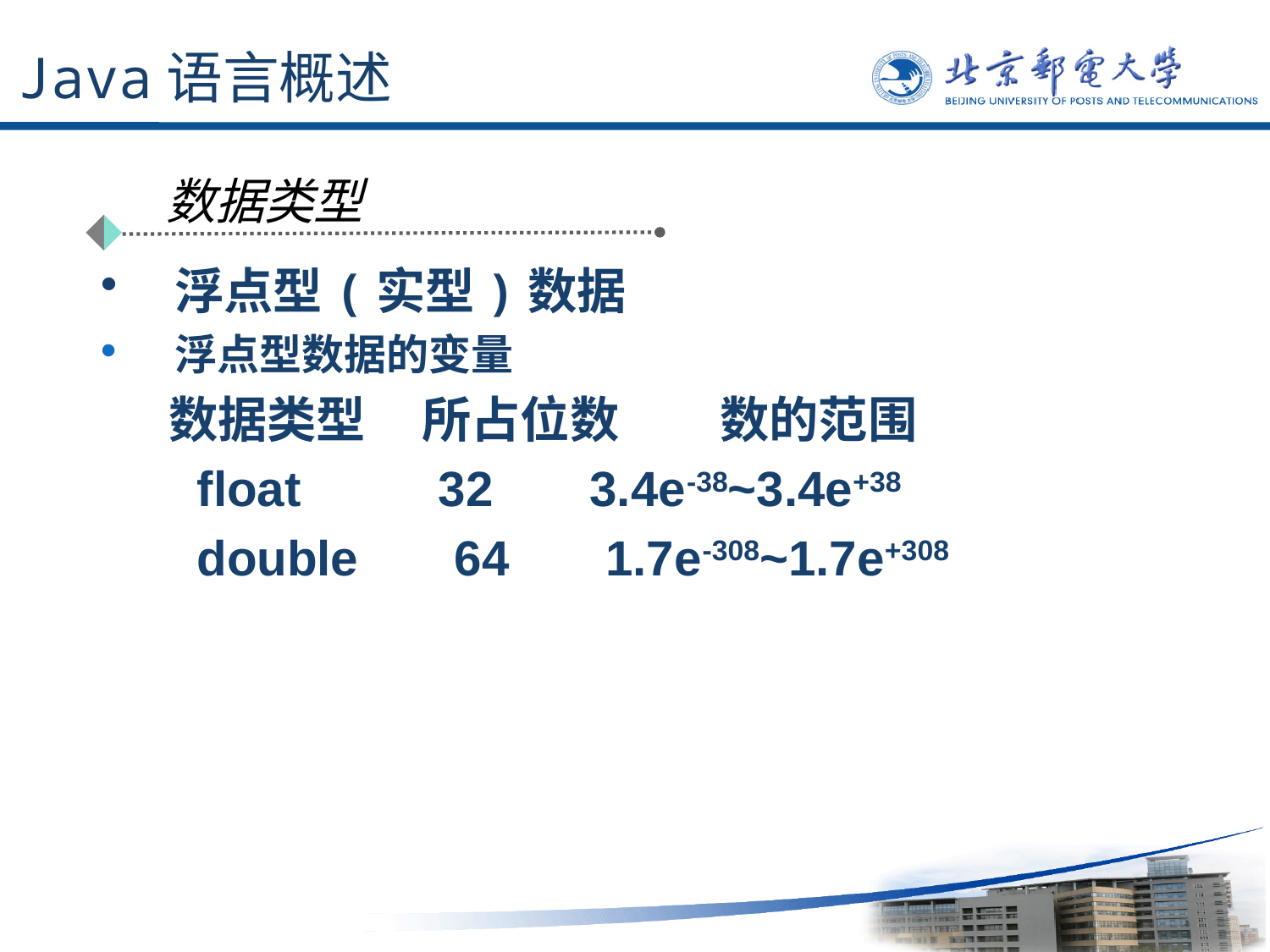

# Java语言概述

数据类型

浮点型(实型)数据
浮点型数据的变量
     数据类型     所占位数         数的范围
       float          32       3.4e-38~3.4e+38
       double       64       1.7e-308~1.7e+308